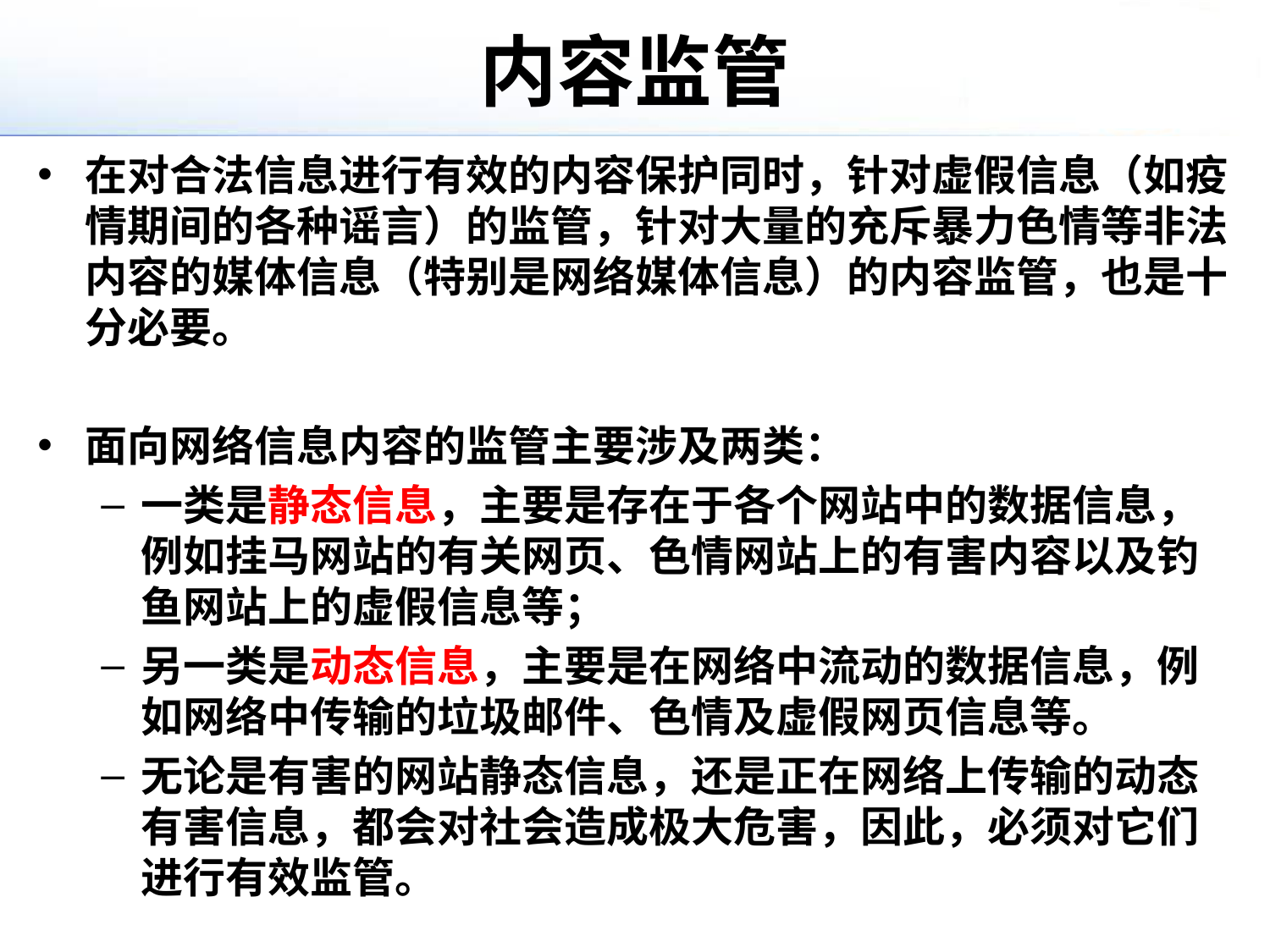

# 内容监管
在对合法信息进行有效的内容保护同时，针对虚假信息（如疫情期间的各种谣言）的监管，针对大量的充斥暴力色情等非法内容的媒体信息（特别是网络媒体信息）的内容监管，也是十分必要。

面向网络信息内容的监管主要涉及两类：
一类是静态信息，主要是存在于各个网站中的数据信息，例如挂马网站的有关网页、色情网站上的有害内容以及钓鱼网站上的虚假信息等；
另一类是动态信息，主要是在网络中流动的数据信息，例如网络中传输的垃圾邮件、色情及虚假网页信息等。
无论是有害的网站静态信息，还是正在网络上传输的动态有害信息，都会对社会造成极大危害，因此，必须对它们进行有效监管。